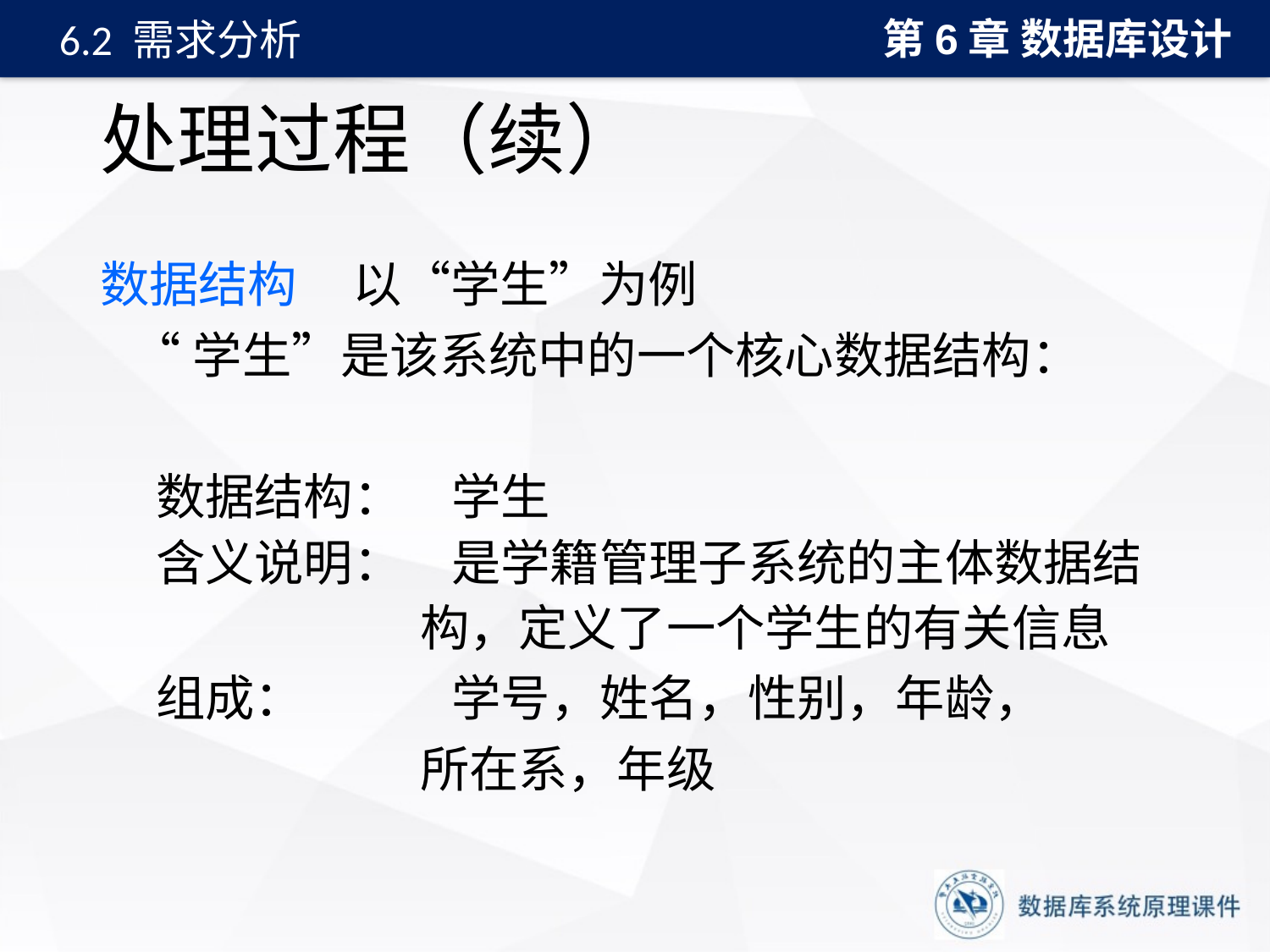

第6章 数据库设计
6.2 需求分析
# 处理过程（续）
数据结构     以“学生”为例
 	“学生”是该系统中的一个核心数据结构：

    数据结构：　学生
    含义说明：　是学籍管理子系统的主体数据结
                            构，定义了一个学生的有关信息
    组成：　　　学号，姓名，性别，年龄，
                            所在系，年级